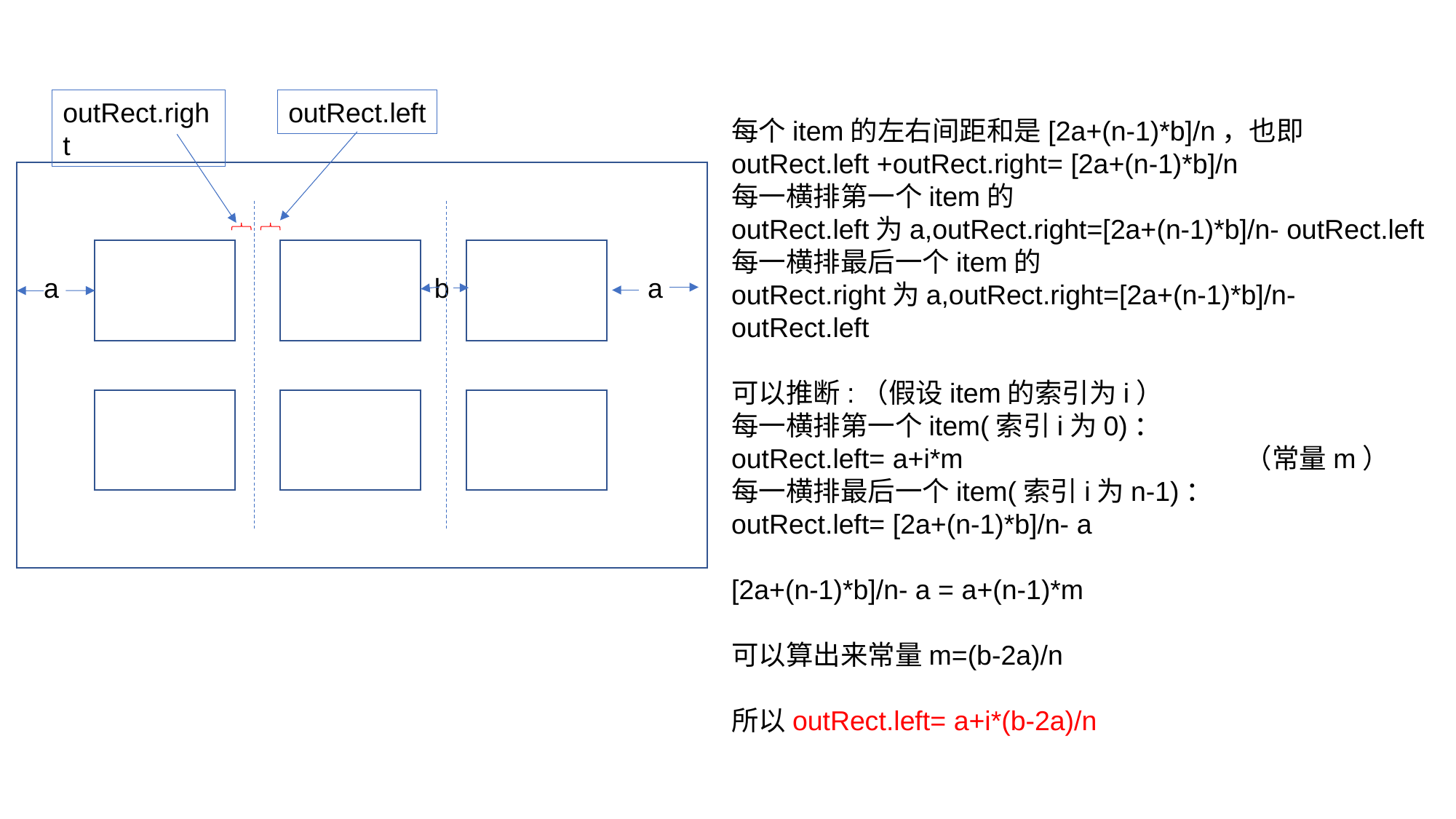

outRect.right
outRect.left
每个item的左右间距和是[2a+(n-1)*b]/n，也即
outRect.left +outRect.right= [2a+(n-1)*b]/n
每一横排第一个item的
outRect.left为a,outRect.right=[2a+(n-1)*b]/n- outRect.left
每一横排最后一个item的
outRect.right为a,outRect.right=[2a+(n-1)*b]/n- outRect.left
可以推断:（假设item的索引为i）
每一横排第一个item(索引i为0)：
outRect.left= a+i*m                                    （常量m）
每一横排最后一个item(索引i为n-1)：
outRect.left= [2a+(n-1)*b]/n- a
[2a+(n-1)*b]/n- a = a+(n-1)*m
可以算出来常量m=(b-2a)/n
所以outRect.left= a+i*(b-2a)/n

a
b
a